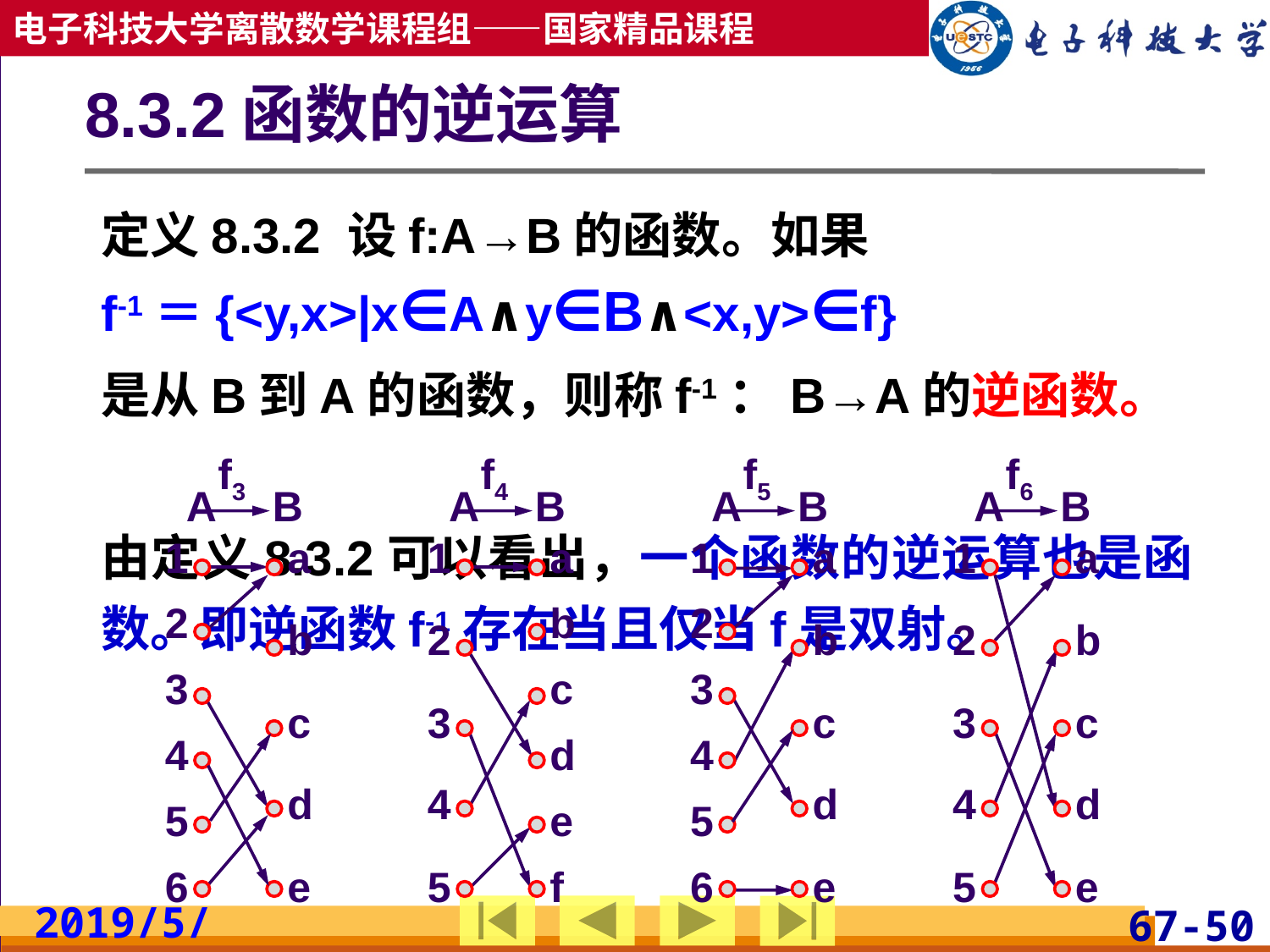

# 8.3.2函数的逆运算
定义8.3.2 设f:A→B的函数。如果
f-1＝{<y,x>|x∈A∧y∈B∧<x,y>∈f}
是从B到A的函数，则称f-1：B→A的逆函数。

由定义8.3.2可以看出，一个函数的逆运算也是函数。即逆函数f-1存在当且仅当f是双射。
f3
A
B

1
a

2
b

3
c

4

d
5

6
e

f4
A
B

1
a

b
2

c

3

d

4
e

5
f

f5
A
B

1
a

2
b

3
c

4

d
5

6
e

f6
A
B

1
a

2
b

3
c

4
d

5
e

2019/5/8